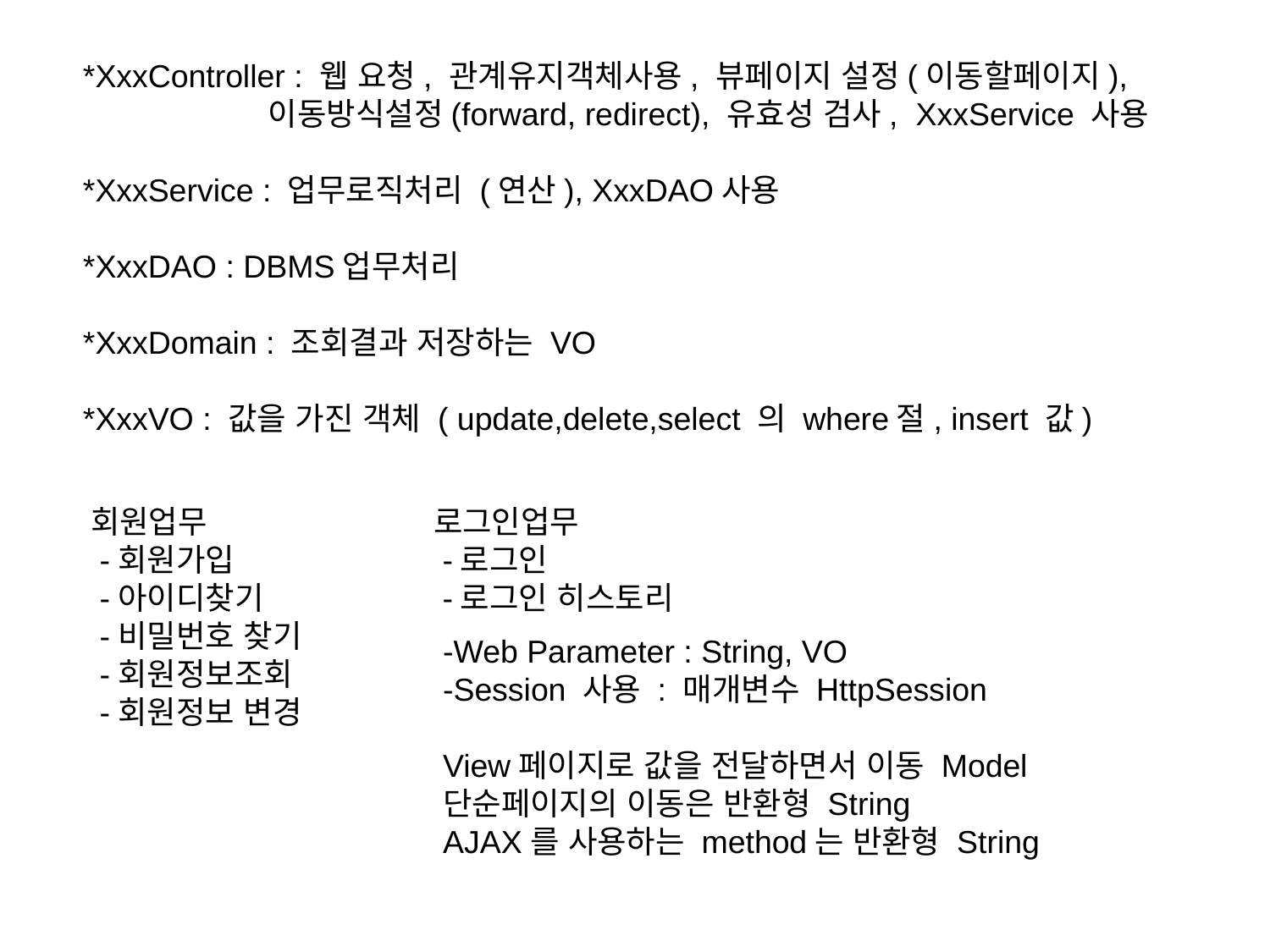

*XxxController : 웹 요청, 관계유지객체사용, 뷰페이지 설정(이동할페이지),
                    이동방식설정(forward, redirect), 유효성 검사,  XxxService 사용

*XxxService : 업무로직처리 (연산), XxxDAO사용

*XxxDAO : DBMS업무처리

*XxxDomain : 조회결과 저장하는 VO

*XxxVO : 값을 가진 객체 ( update,delete,select 의 where절, insert 값)
회원업무
 -회원가입
 -아이디찾기
 -비밀번호 찾기
 -회원정보조회
 -회원정보 변경

로그인업무
 -로그인
 -로그인 히스토리

-Web Parameter : String, VO
-Session 사용 : 매개변수 HttpSession

View페이지로 값을 전달하면서 이동 Model
단순페이지의 이동은 반환형 String
AJAX를 사용하는 method는 반환형 String